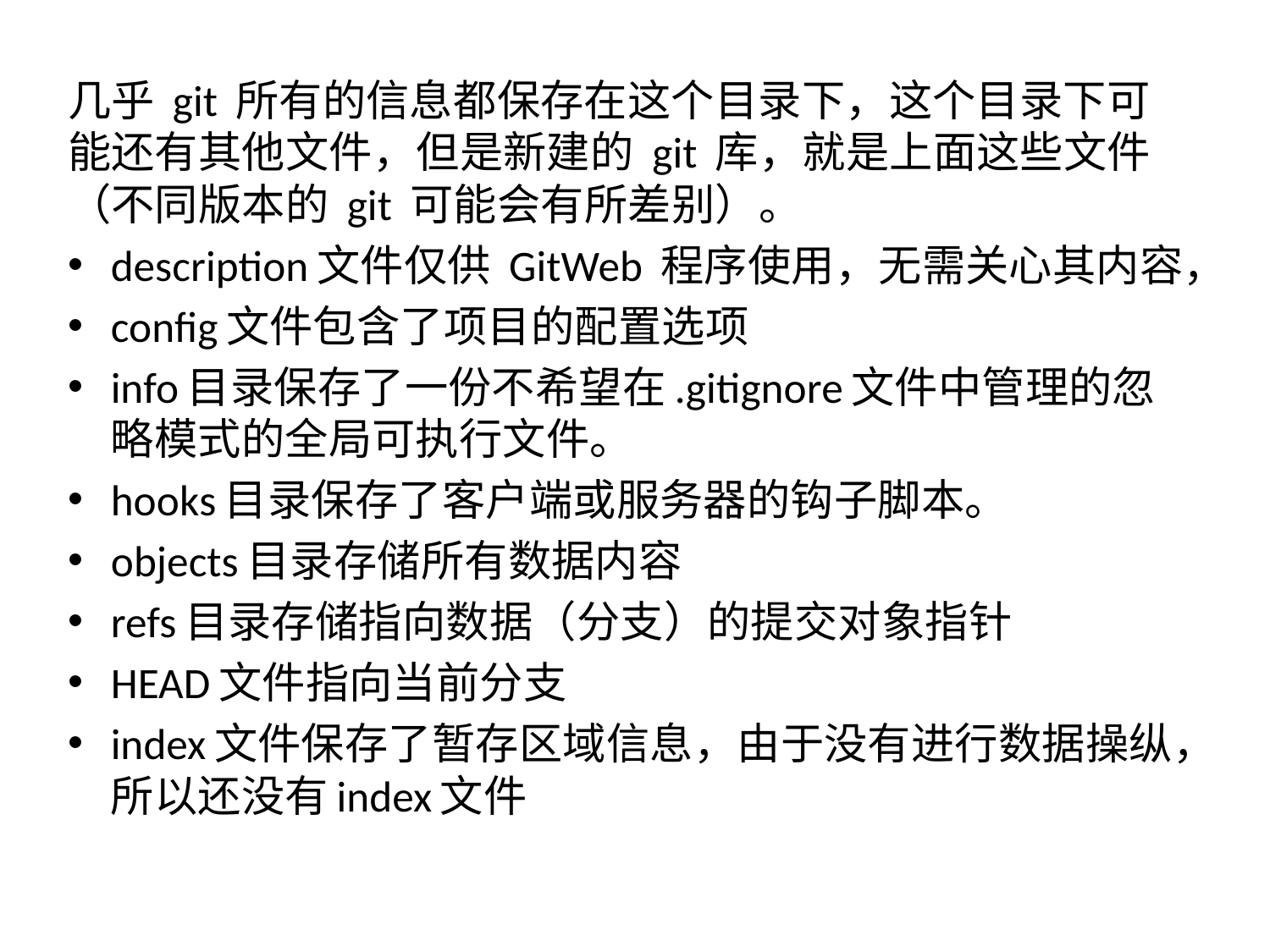

几乎 git 所有的信息都保存在这个目录下，这个目录下可能还有其他文件，但是新建的 git 库，就是上面这些文件（不同版本的 git 可能会有所差别）。
description文件仅供 GitWeb 程序使用，无需关心其内容，
config文件包含了项目的配置选项
info目录保存了一份不希望在.gitignore文件中管理的忽略模式的全局可执行文件。
hooks目录保存了客户端或服务器的钩子脚本。
objects目录存储所有数据内容
refs目录存储指向数据（分支）的提交对象指针
HEAD文件指向当前分支
index文件保存了暂存区域信息，由于没有进行数据操纵，所以还没有index文件